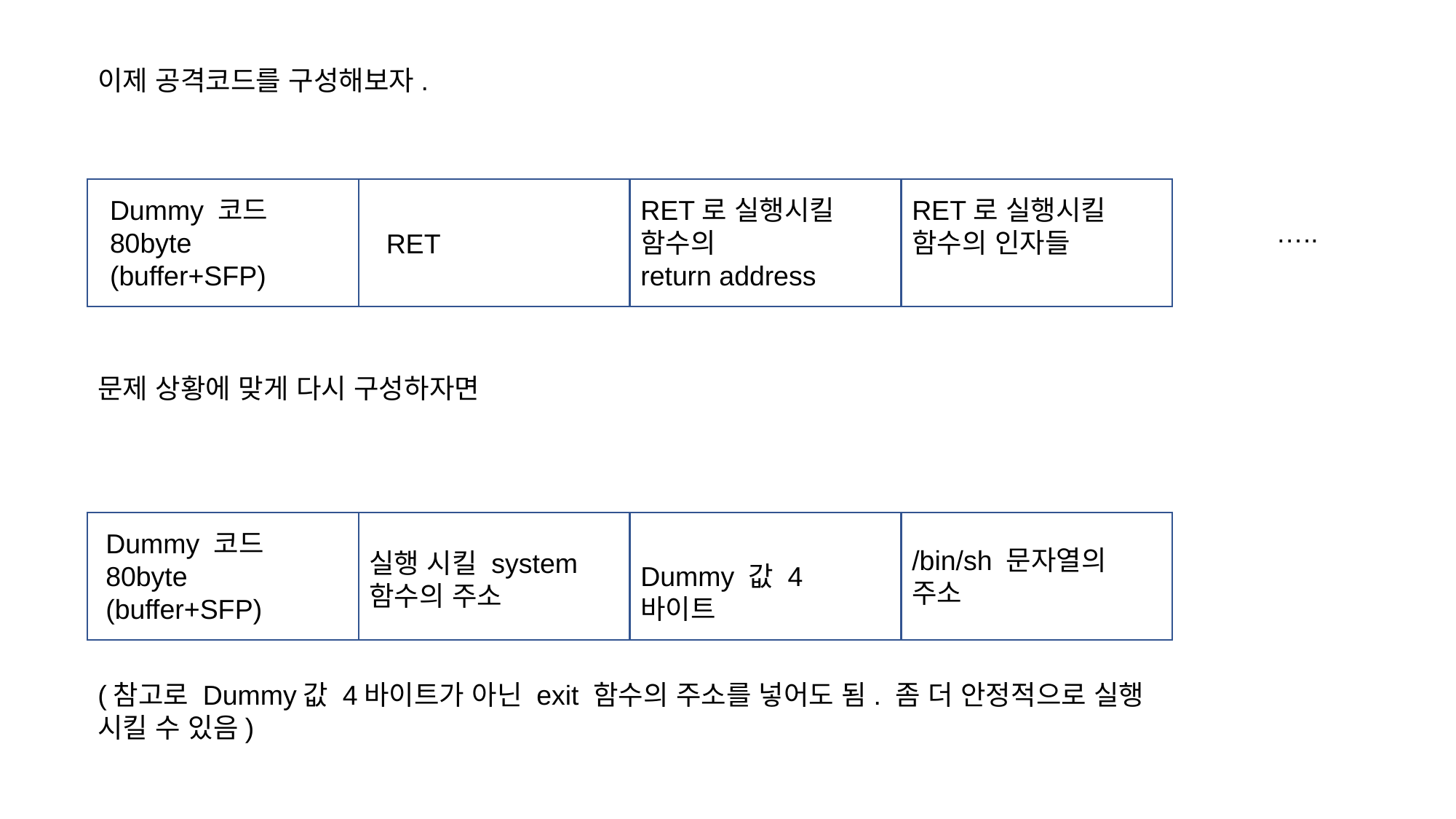

이제 공격코드를 구성해보자.

Dummy 코드 80byte
(buffer+SFP)
RET로 실행시킬 함수의
return address
RET로 실행시킬 함수의 인자들
…..
RET
문제 상황에 맞게 다시 구성하자면

Dummy 코드 80byte
(buffer+SFP)
/bin/sh 문자열의 주소
실행 시킬 system함수의 주소
Dummy 값 4바이트
(참고로 Dummy값 4바이트가 아닌 exit 함수의 주소를 넣어도 됨. 좀 더 안정적으로 실행 시킬 수 있음)